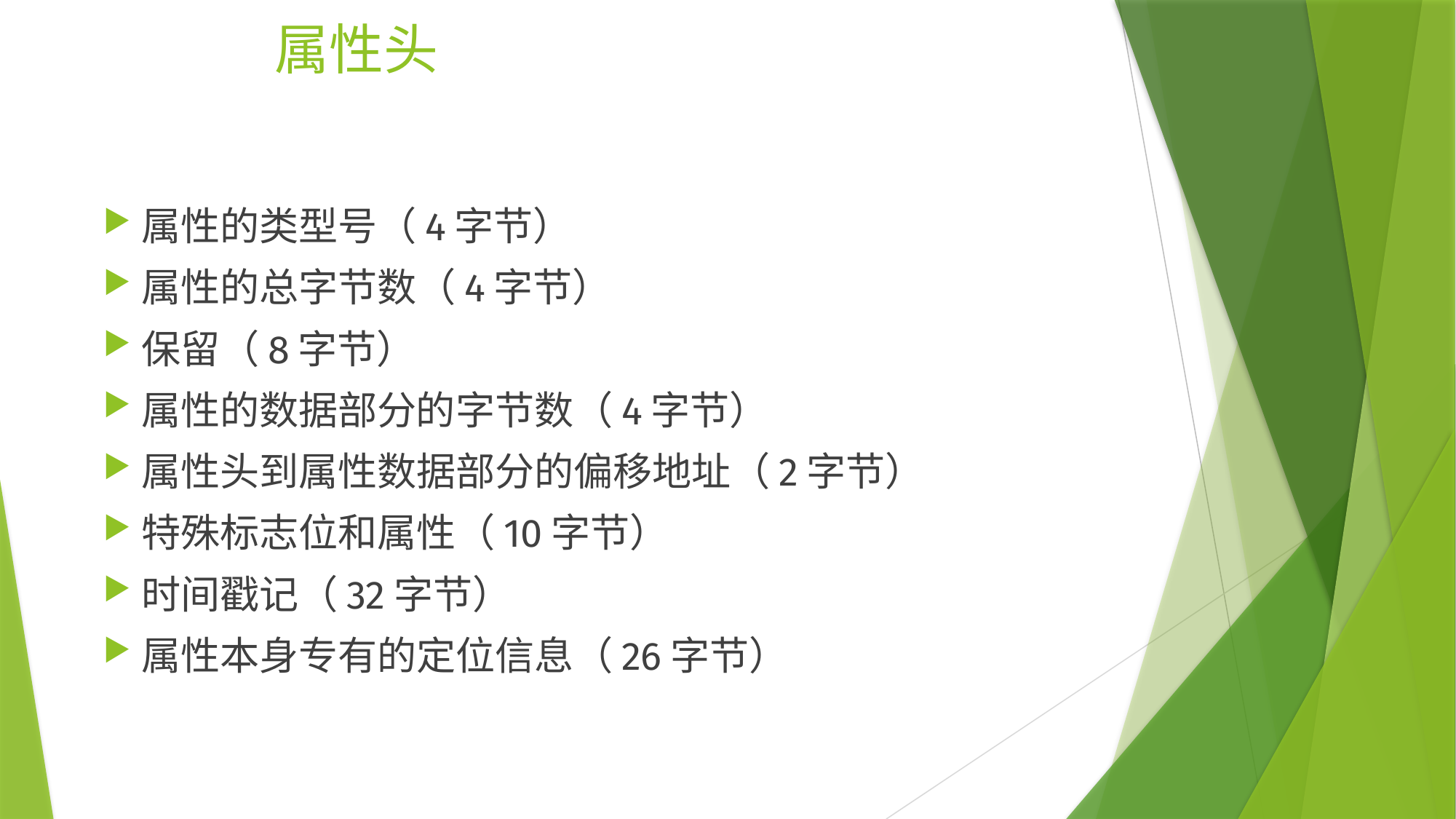

# 属性头
属性的类型号（4字节）
属性的总字节数（4字节）
保留（8字节）
属性的数据部分的字节数（4字节）
属性头到属性数据部分的偏移地址（2字节）
特殊标志位和属性（10字节）
时间戳记（32字节）
属性本身专有的定位信息（26字节）